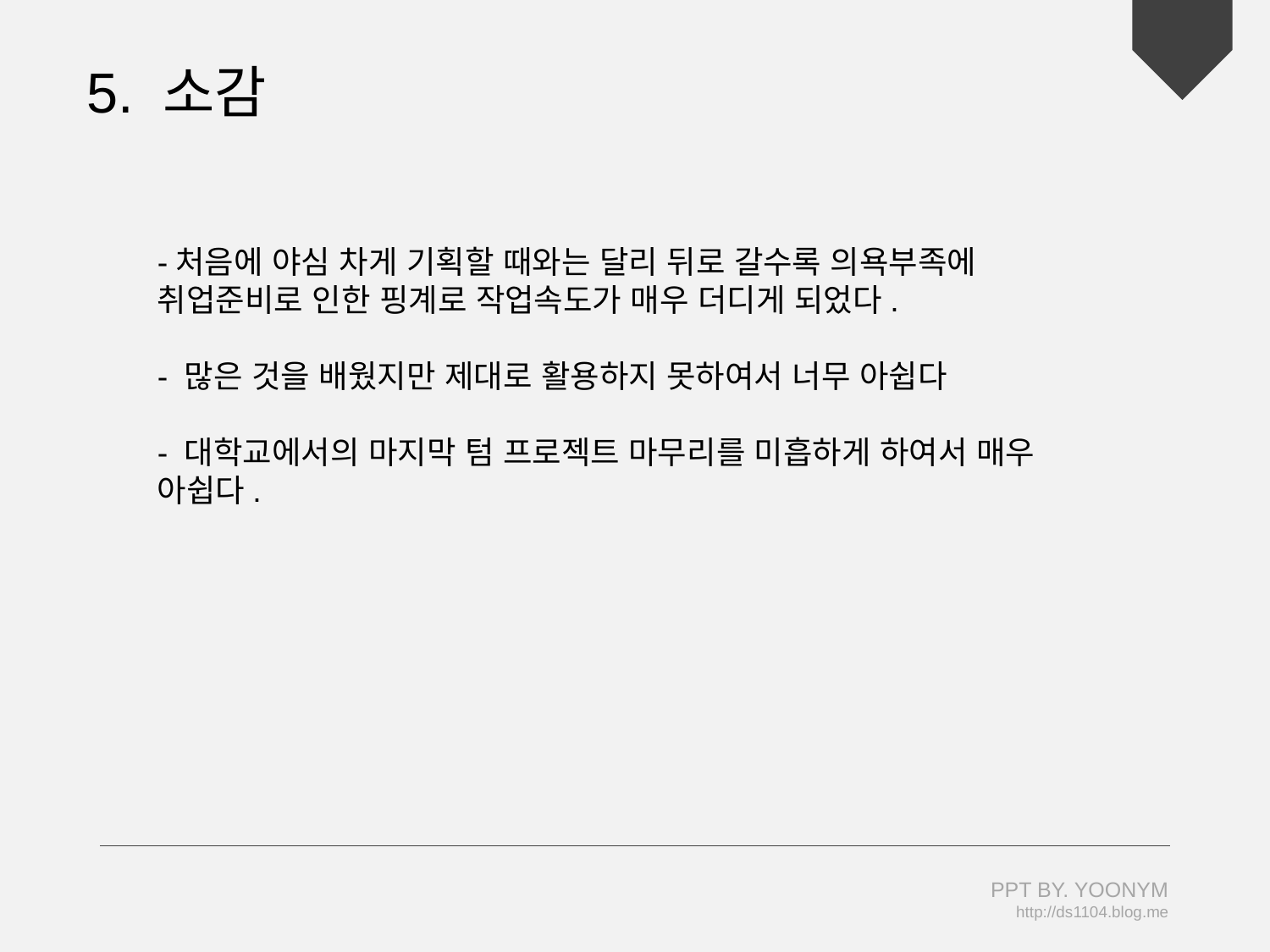

5. 소감
-처음에 야심 차게 기획할 때와는 달리 뒤로 갈수록 의욕부족에 취업준비로 인한 핑계로 작업속도가 매우 더디게 되었다.

- 많은 것을 배웠지만 제대로 활용하지 못하여서 너무 아쉽다

- 대학교에서의 마지막 텀 프로젝트 마무리를 미흡하게 하여서 매우 아쉽다.
PPT BY. YOONYM
　http://ds1104.blog.me